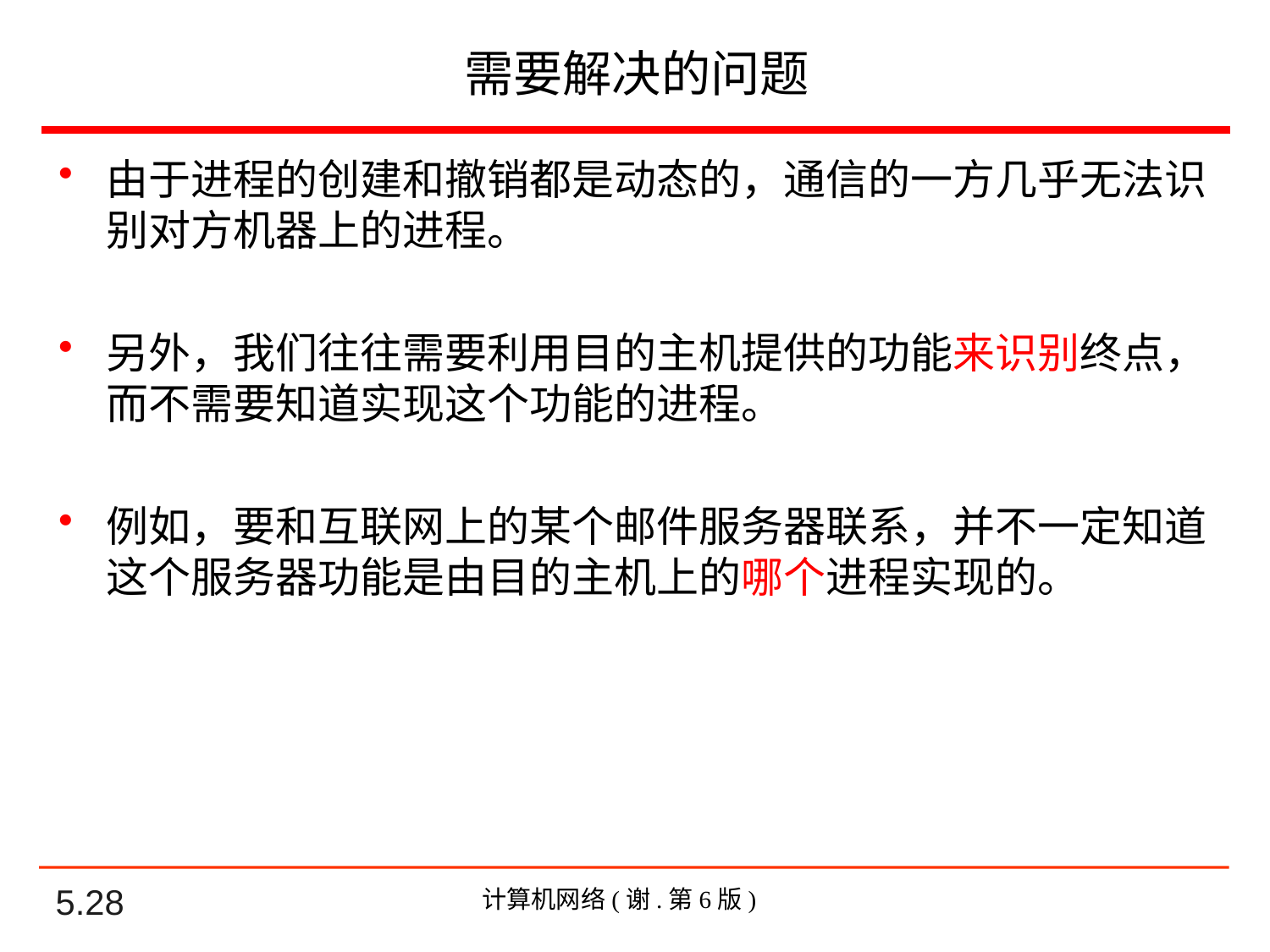

# 需要解决的问题
由于进程的创建和撤销都是动态的，通信的一方几乎无法识别对方机器上的进程。

另外，我们往往需要利用目的主机提供的功能来识别终点，而不需要知道实现这个功能的进程。

例如，要和互联网上的某个邮件服务器联系，并不一定知道这个服务器功能是由目的主机上的哪个进程实现的。